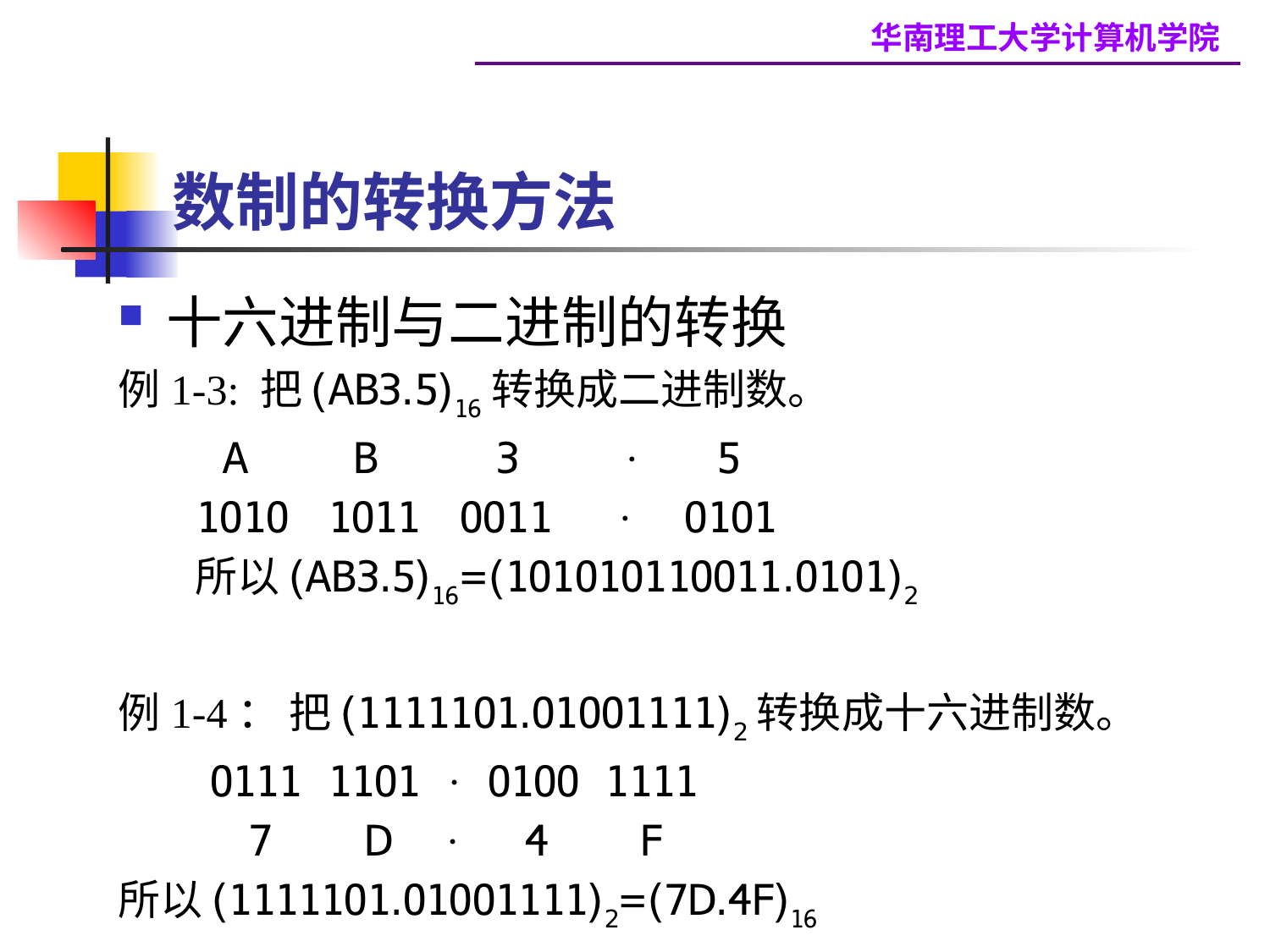

# 数制的转换方法
十六进制与二进制的转换
例1-3: 把(AB3.5)16转换成二进制数。
        A        B         3        ·      5
      1010   1011   0011     ·    0101
       所以(AB3.5)16=(101010110011.0101)2

例1-4： 把(1111101.01001111)2转换成十六进制数。
       0111  1101  ·  0100  1111
          7       D    ·     4       F
所以(1111101.01001111)2=(7D.4F)16